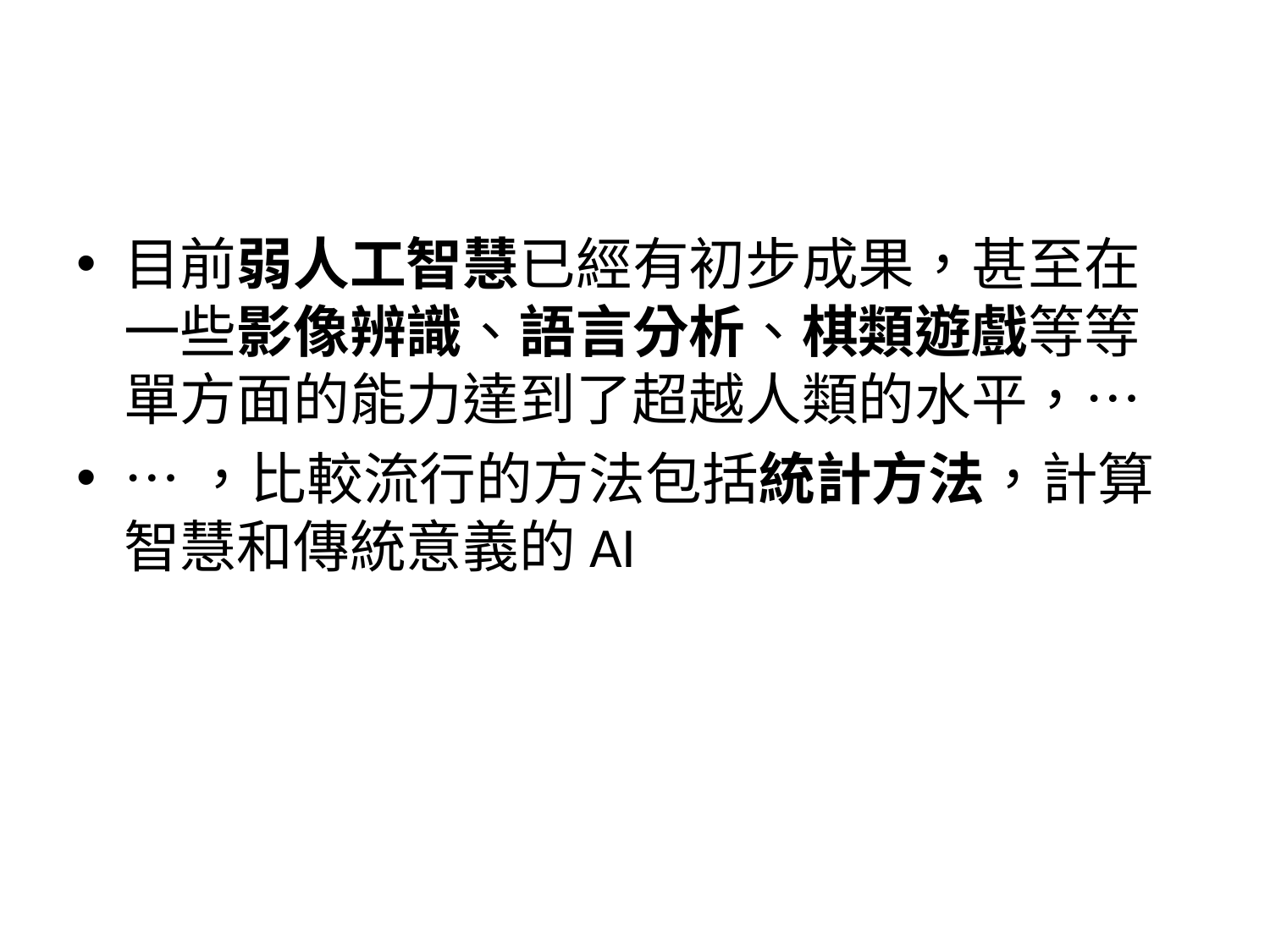

#
目前弱人工智慧已經有初步成果，甚至在一些影像辨識、語言分析、棋類遊戲等等單方面的能力達到了超越人類的水平，…
…，比較流行的方法包括統計方法，計算智慧和傳統意義的AI